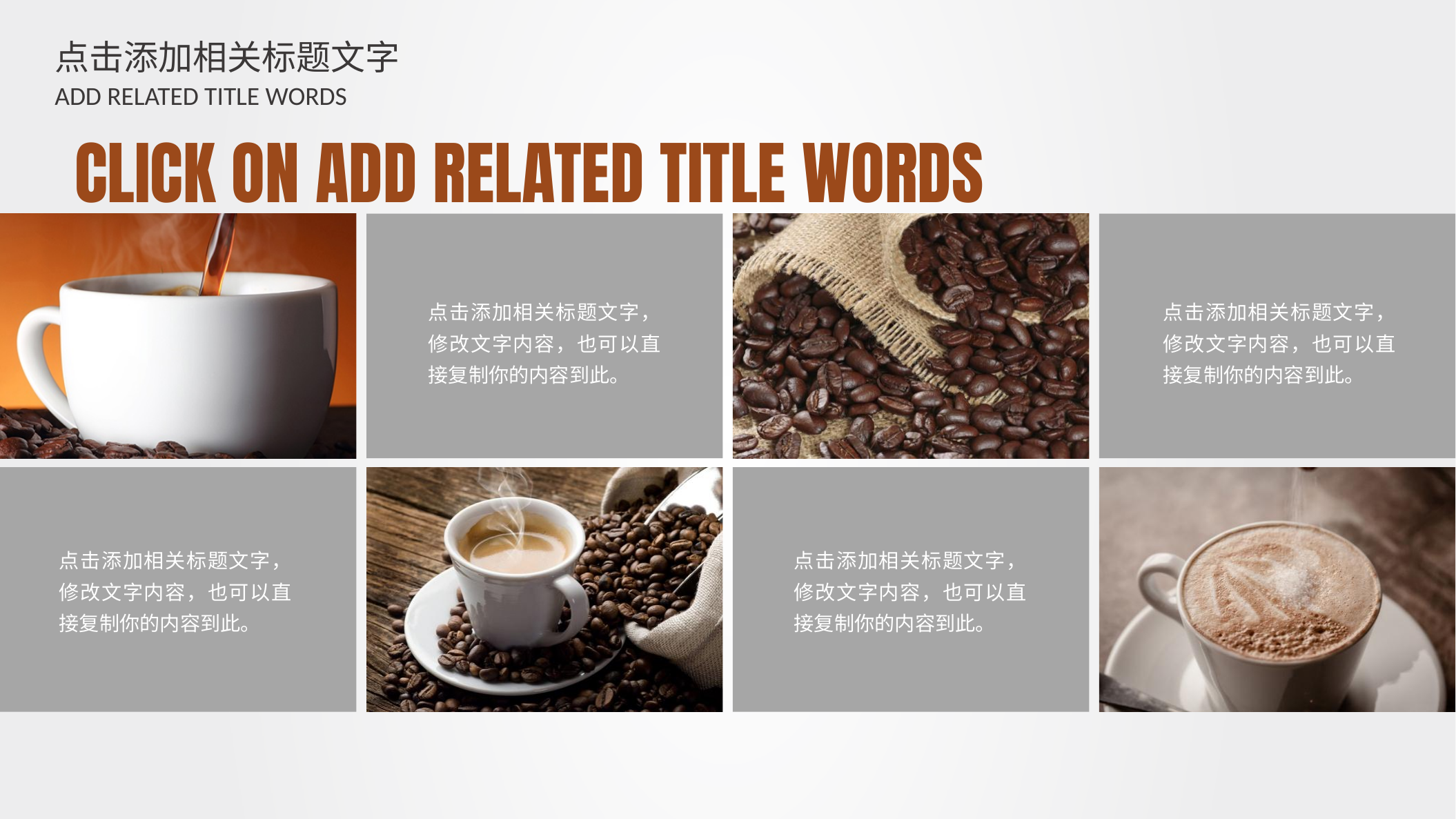

点击添加相关标题文字
ADD RELATED TITLE WORDS
CLICK ON ADD RELATED TITLE WORDS

点击添加相关标题文字，修改文字内容，也可以直接复制你的内容到此。
点击添加相关标题文字，修改文字内容，也可以直接复制你的内容到此。

点击添加相关标题文字，修改文字内容，也可以直接复制你的内容到此。
点击添加相关标题文字，修改文字内容，也可以直接复制你的内容到此。